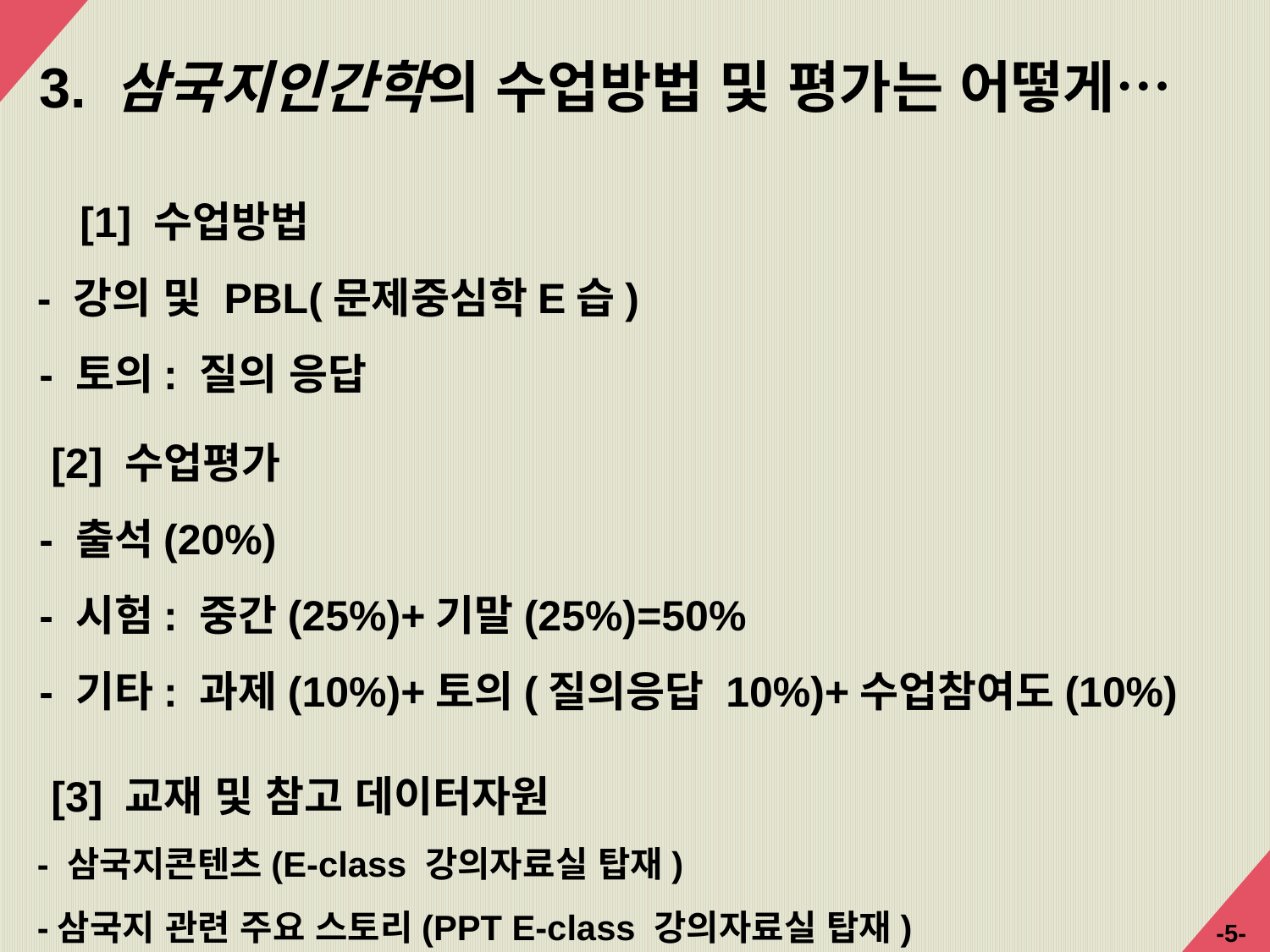

3. 삼국지인간학의 수업방법 및 평가는 어떻게…

　[1] 수업방법
 - 강의 및 PBL(문제중심학E습)
 - 토의: 질의 응답

  [2] 수업평가
 - 출석(20%)
 - 시험: 중간(25%)+기말(25%)=50%
 - 기타: 과제(10%)+토의(질의응답 10%)+수업참여도(10%)

  [3] 교재 및 참고 데이터자원
 - 삼국지콘텐츠(E-class 강의자료실 탑재)
 -삼국지 관련 주요 스토리(PPT E-class 강의자료실 탑재)
-5-